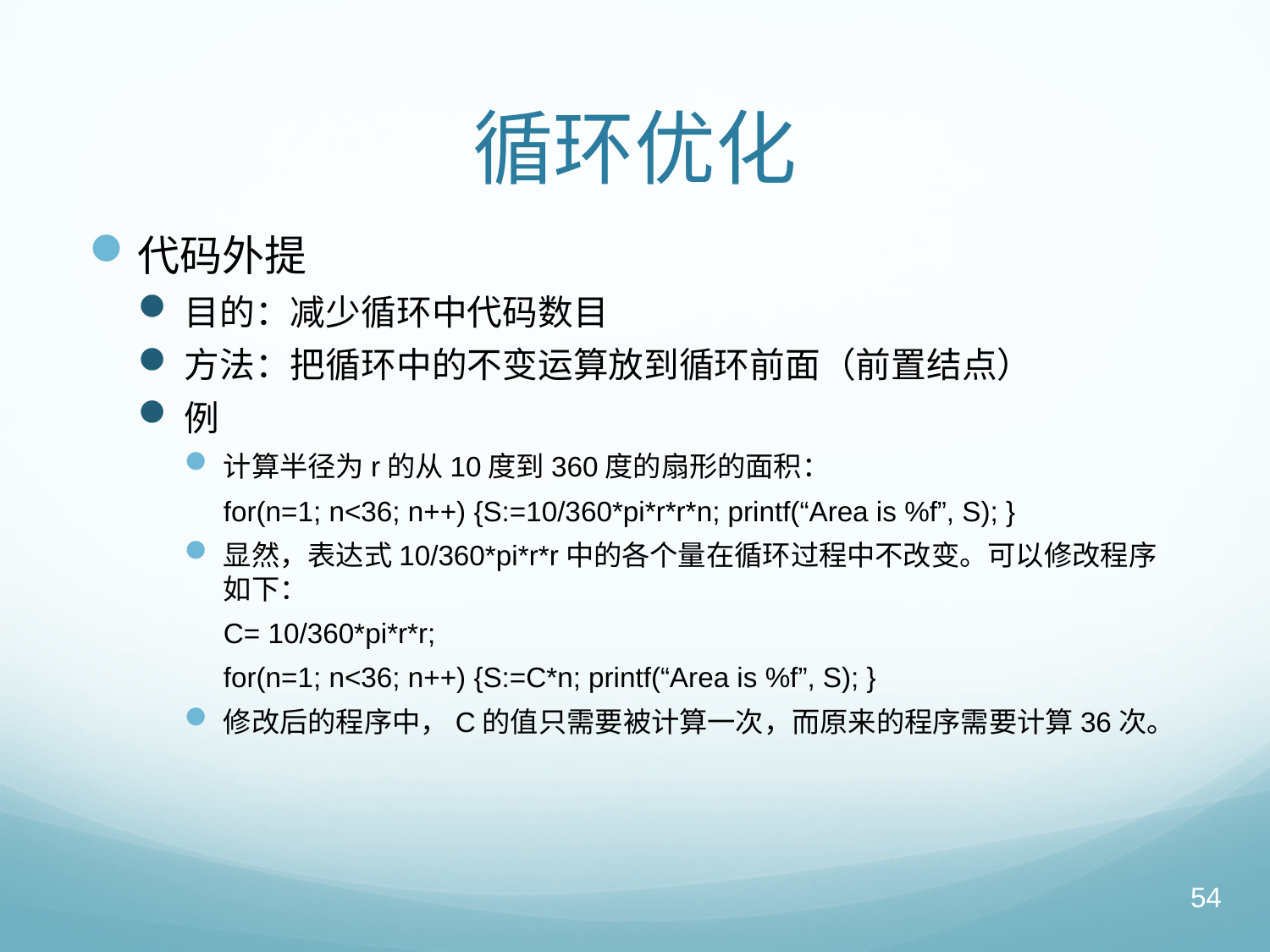

# 循环优化
代码外提
目的：减少循环中代码数目
方法：把循环中的不变运算放到循环前面（前置结点）
例
计算半径为r的从10度到360度的扇形的面积：
for(n=1; n<36; n++) {S:=10/360*pi*r*r*n; printf(“Area is %f”, S); }
显然，表达式10/360*pi*r*r中的各个量在循环过程中不改变。可以修改程序如下：
C= 10/360*pi*r*r;
for(n=1; n<36; n++) {S:=C*n; printf(“Area is %f”, S); }
修改后的程序中，C的值只需要被计算一次，而原来的程序需要计算36次。
54